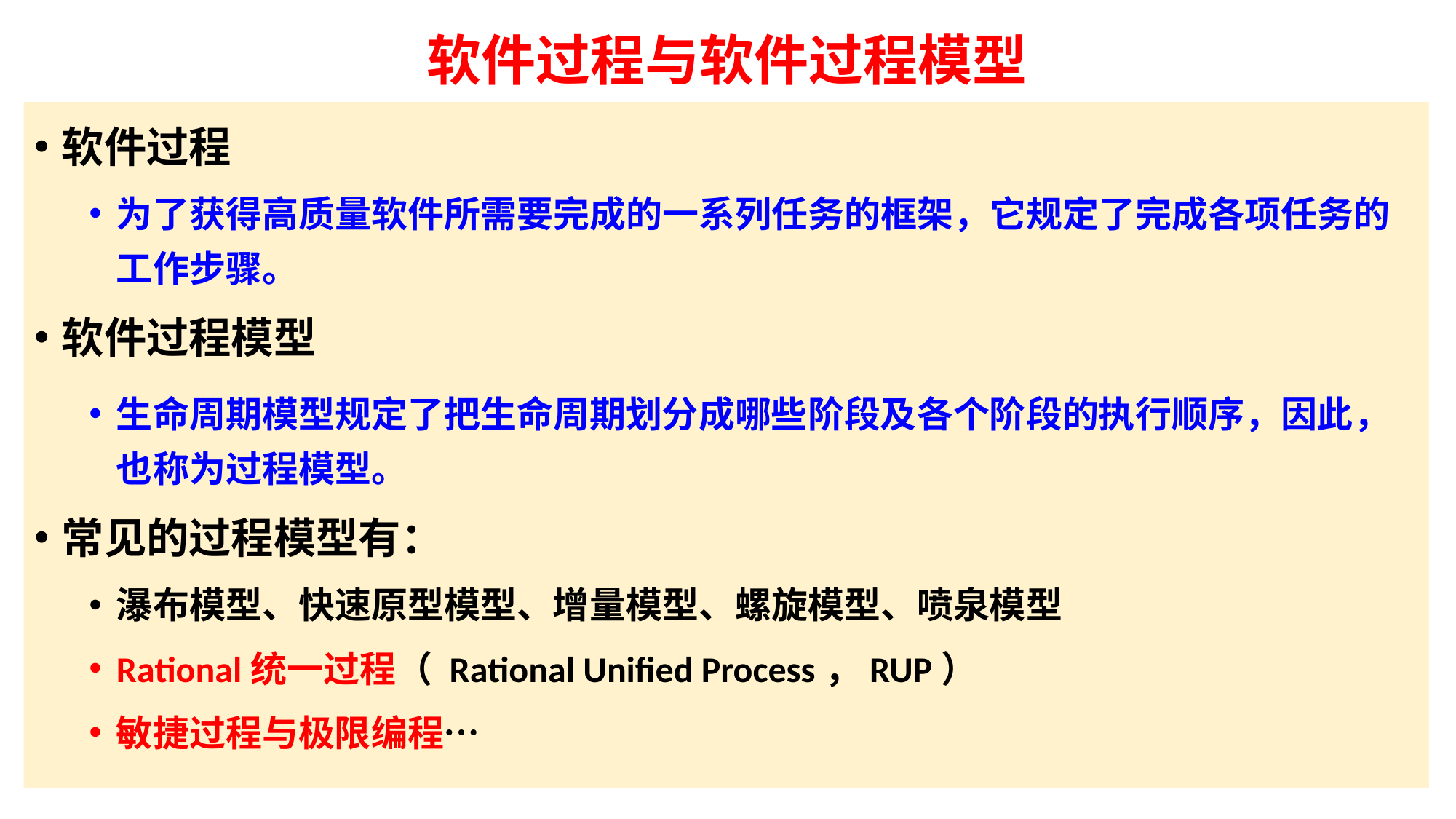

# 软件过程与软件过程模型
软件过程
为了获得高质量软件所需要完成的一系列任务的框架，它规定了完成各项任务的工作步骤。
软件过程模型
生命周期模型规定了把生命周期划分成哪些阶段及各个阶段的执行顺序，因此，也称为过程模型。
常见的过程模型有：
瀑布模型、快速原型模型、增量模型、螺旋模型、喷泉模型
Rational统一过程（ Rational Unified Process，RUP）
敏捷过程与极限编程…